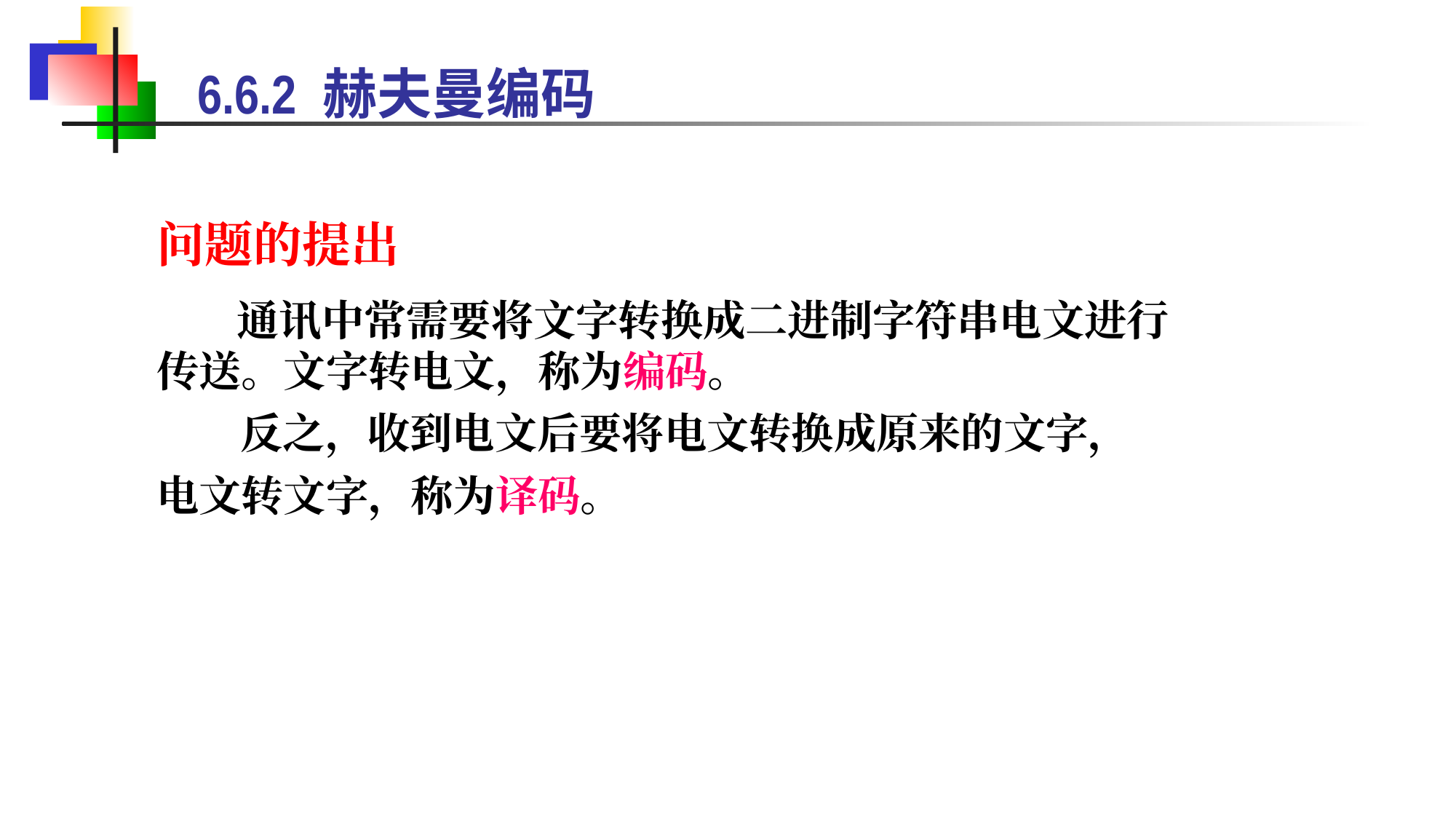

6.6.2 赫夫曼编码
问题的提出
       通讯中常需要将文字转换成二进制字符串电文进行传送。文字转电文，称为编码。
       反之，收到电文后要将电文转换成原来的文字，
电文转文字，称为译码。